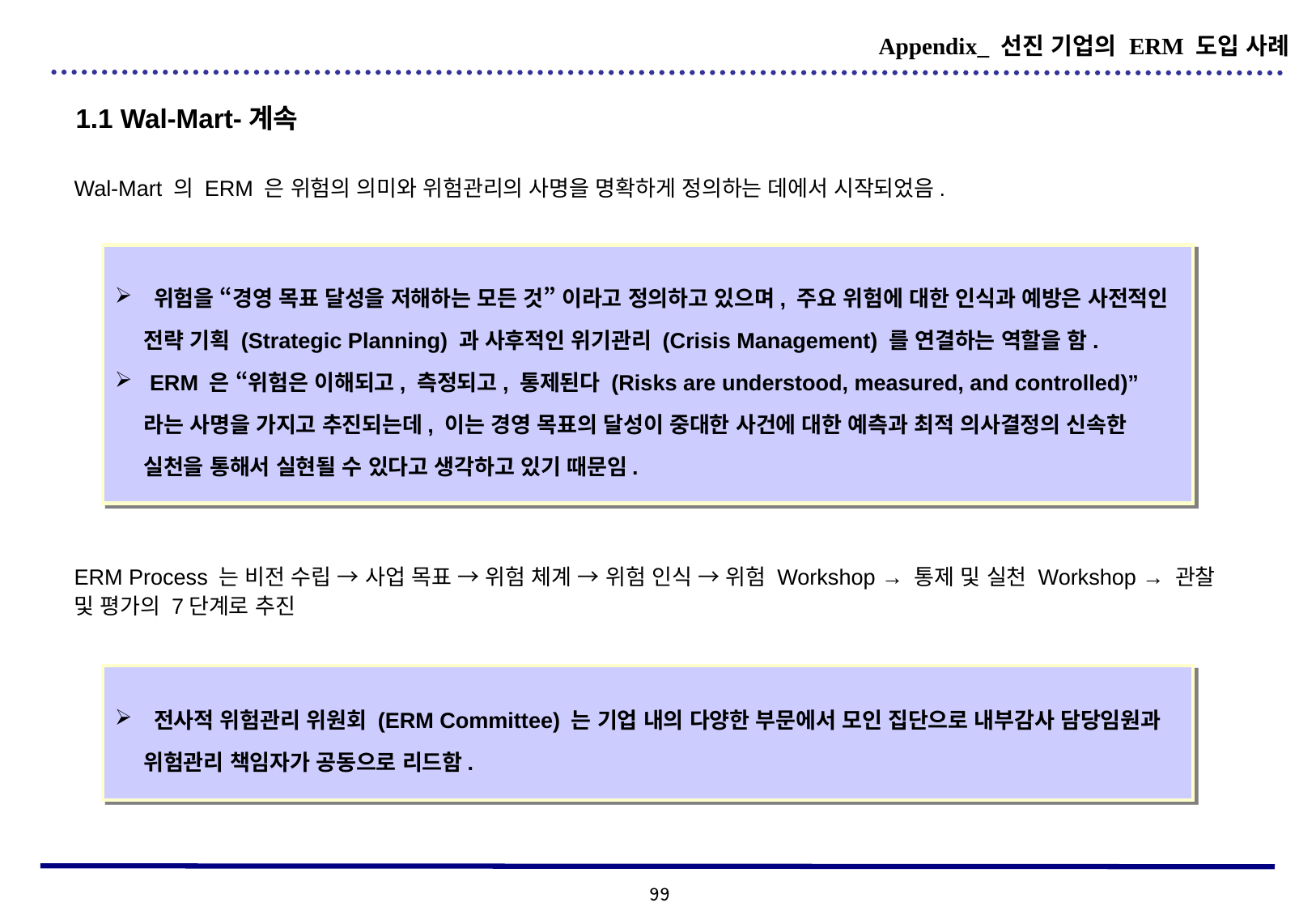

Appendix_ 선진 기업의 ERM 도입 사례
1.1 Wal-Mart-계속
Wal-Mart 의 ERM 은 위험의 의미와 위험관리의 사명을 명확하게 정의하는 데에서 시작되었음.
 위험을 “경영 목표 달성을 저해하는 모든 것” 이라고 정의하고 있으며, 주요 위험에 대한 인식과 예방은 사전적인 전략 기획 (Strategic Planning) 과 사후적인 위기관리 (Crisis Management) 를 연결하는 역할을 함.
 ERM 은 “위험은 이해되고, 측정되고, 통제된다 (Risks are understood, measured, and controlled)” 라는 사명을 가지고 추진되는데, 이는 경영 목표의 달성이 중대한 사건에 대한 예측과 최적 의사결정의 신속한 실천을 통해서 실현될 수 있다고 생각하고 있기 때문임.
ERM Process 는 비전 수립 → 사업 목표 → 위험 체계 → 위험 인식 → 위험 Workshop → 통제 및 실천 Workshop → 관찰 및 평가의 7단계로 추진
 전사적 위험관리 위원회 (ERM Committee) 는 기업 내의 다양한 부문에서 모인 집단으로 내부감사 담당임원과 위험관리 책임자가 공동으로 리드함.